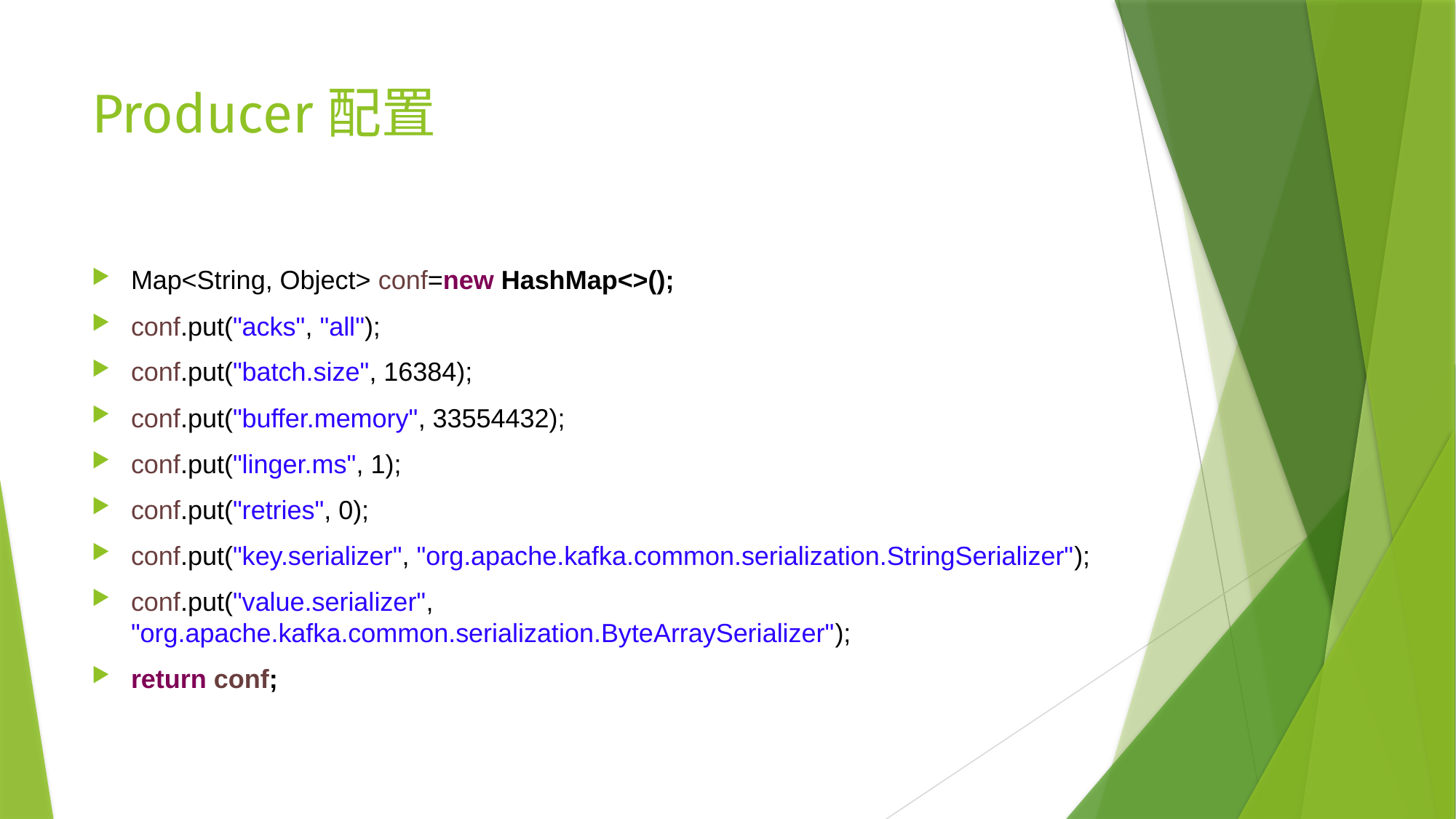

# Producer配置
Map<String, Object> conf=new HashMap<>();
conf.put("acks", "all");
conf.put("batch.size", 16384);
conf.put("buffer.memory", 33554432);
conf.put("linger.ms", 1);
conf.put("retries", 0);
conf.put("key.serializer", "org.apache.kafka.common.serialization.StringSerializer");
conf.put("value.serializer", "org.apache.kafka.common.serialization.ByteArraySerializer");
return conf;